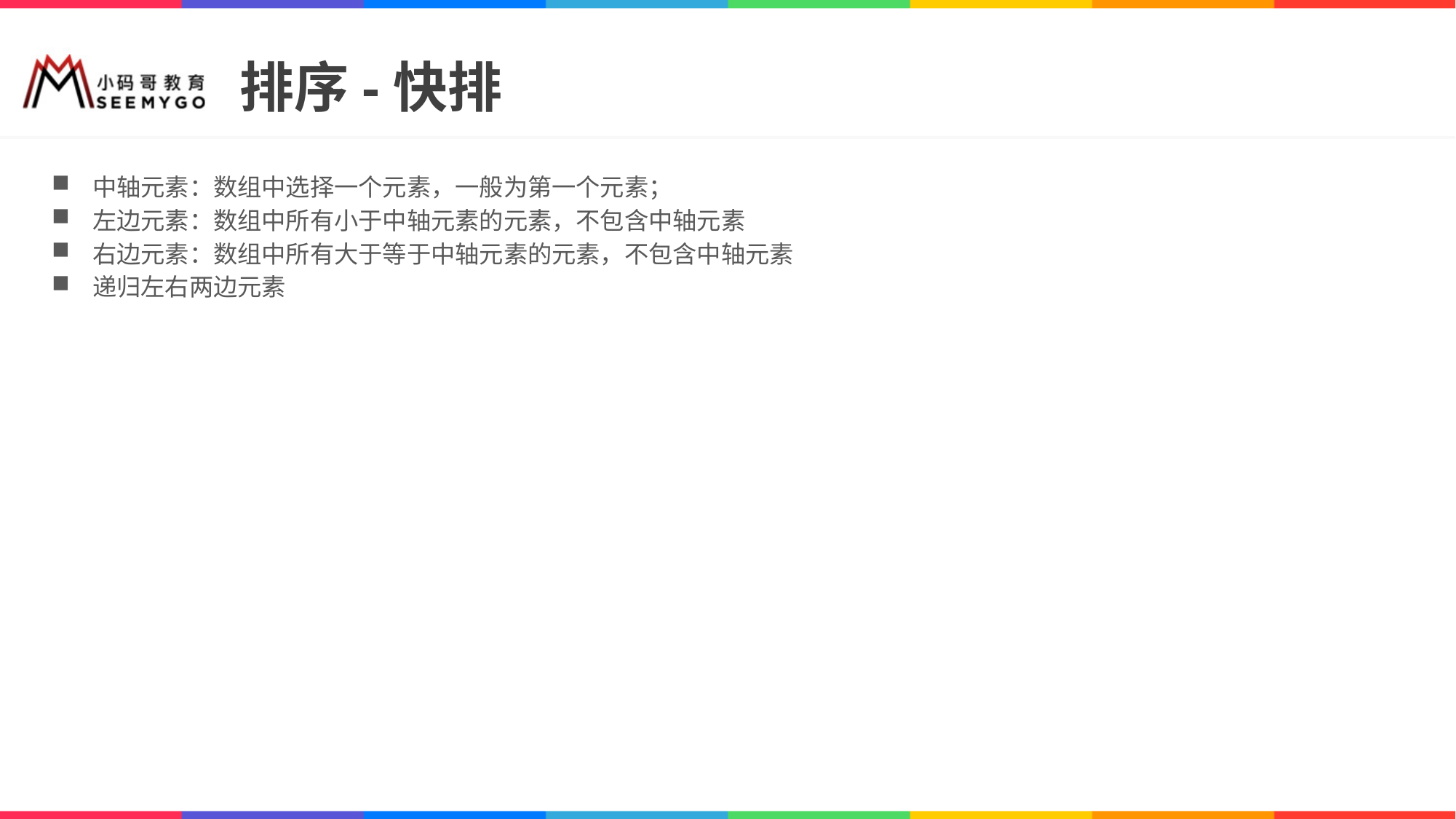

# 排序-快排
中轴元素：数组中选择一个元素，一般为第一个元素；
左边元素：数组中所有小于中轴元素的元素，不包含中轴元素
右边元素：数组中所有大于等于中轴元素的元素，不包含中轴元素
递归左右两边元素